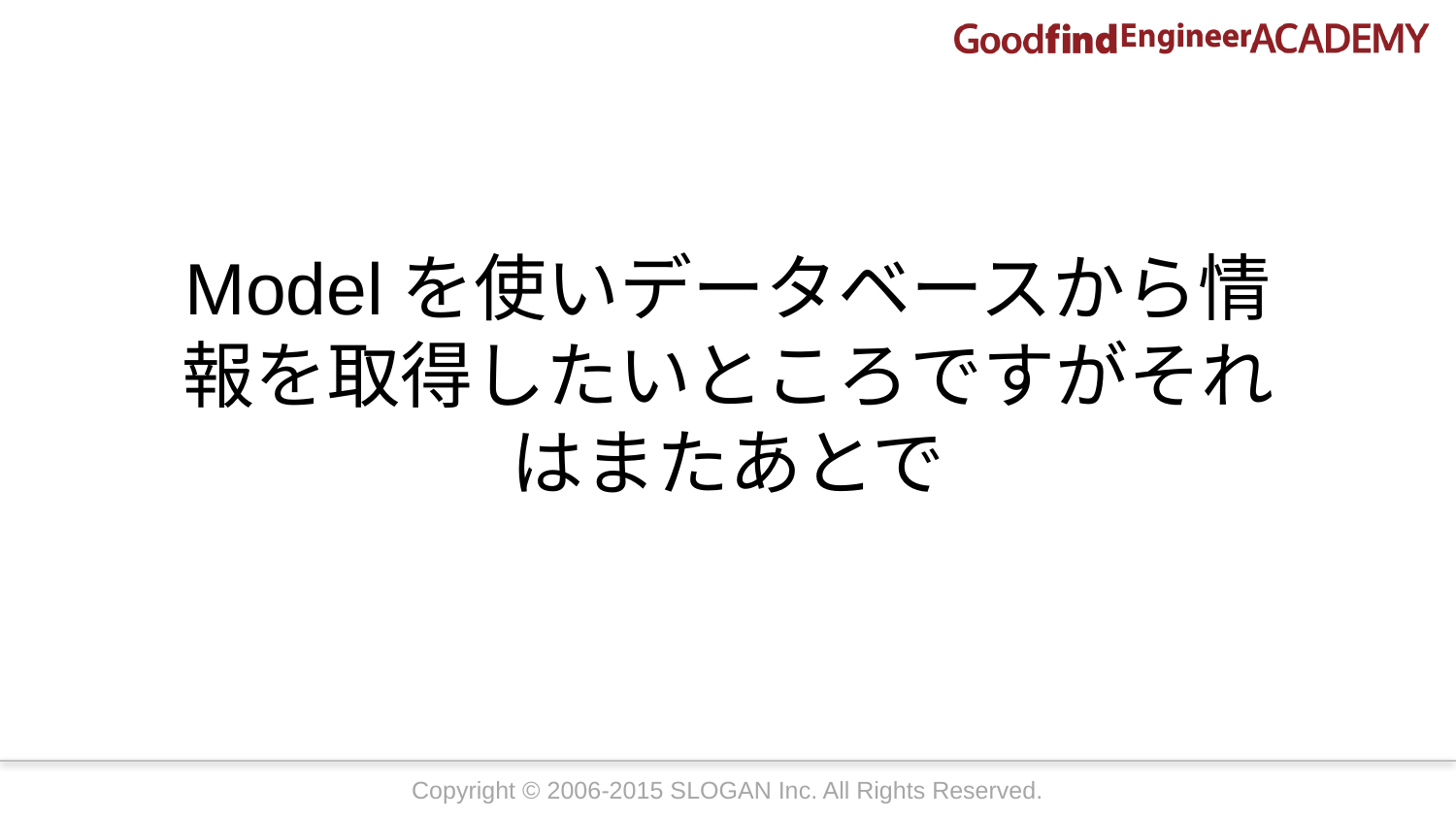

# Modelを使いデータベースから情報を取得したいところですがそれはまたあとで